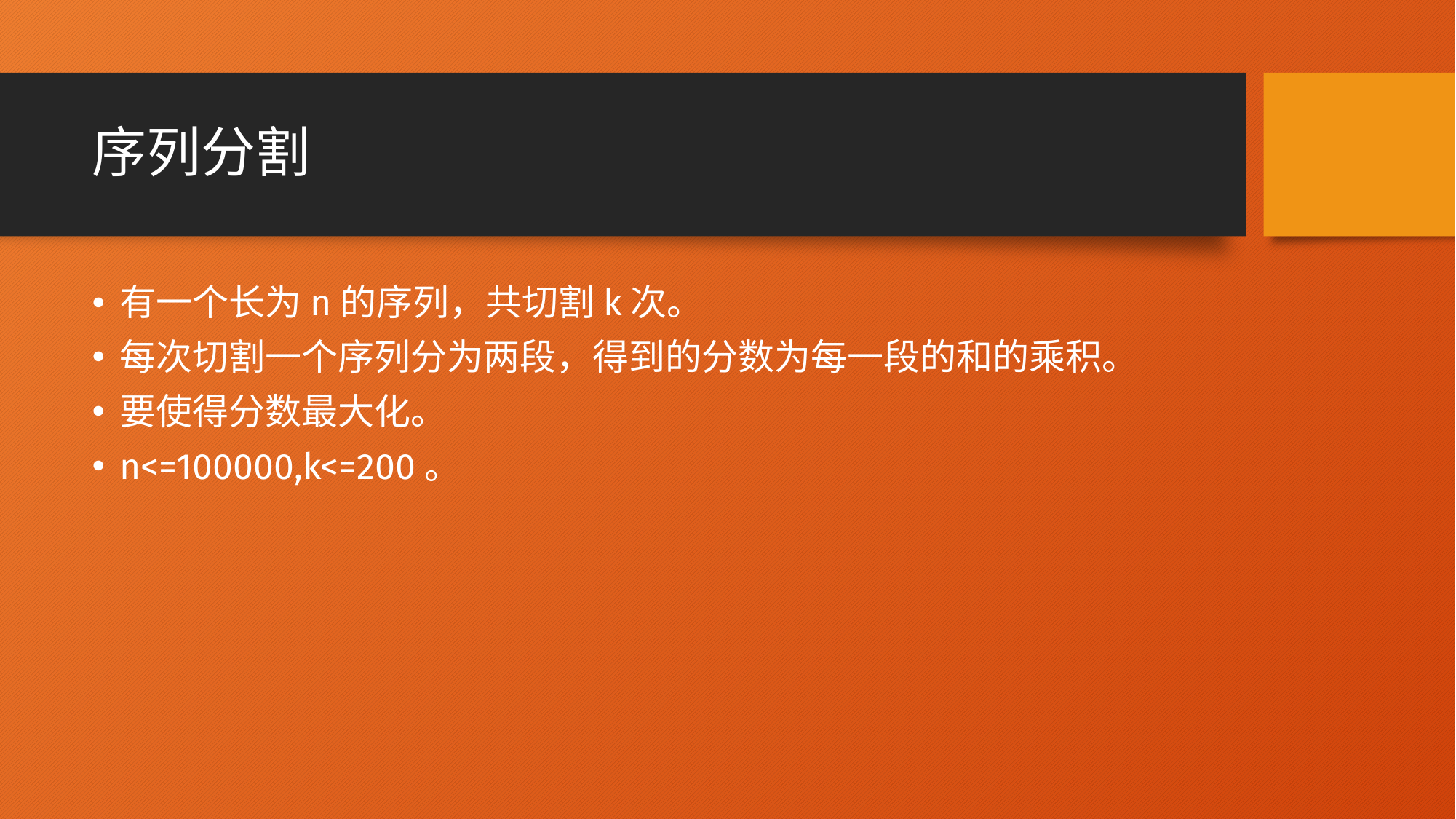

# 序列分割
有一个长为n的序列，共切割k次。
每次切割一个序列分为两段，得到的分数为每一段的和的乘积。
要使得分数最大化。
n<=100000,k<=200。